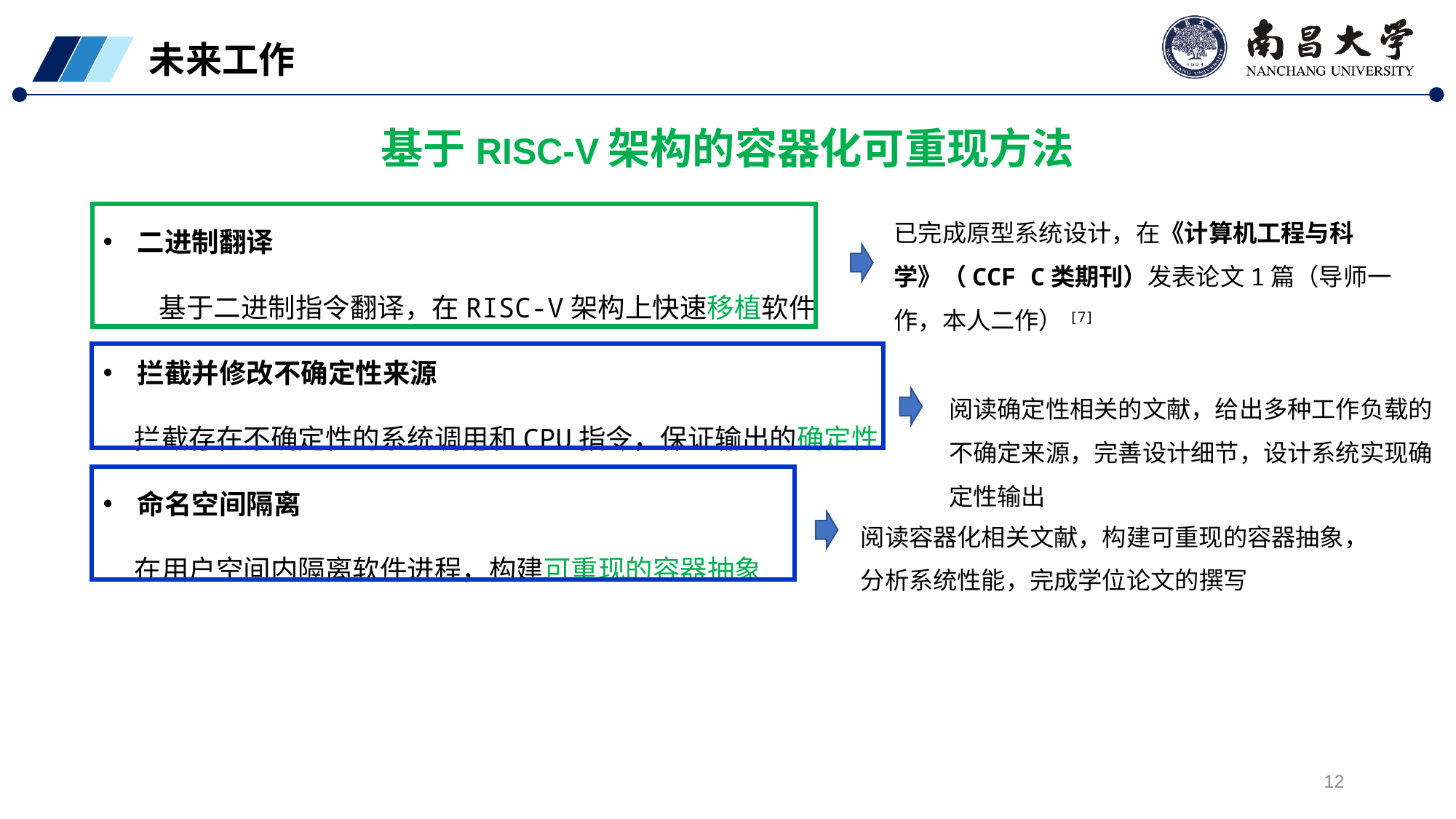

未来工作
基于RISC-V架构的容器化可重现方法
二进制翻译
        基于二进制指令翻译，在RISC-V架构上快速移植软件
拦截并修改不确定性来源
    拦截存在不确定性的系统调用和CPU指令，保证输出的确定性
命名空间隔离
    在用户空间内隔离软件进程，构建可重现的容器抽象
已完成原型系统设计，在《计算机工程与科学》（CCF C类期刊）发表论文1篇（导师一作，本人二作）[7]

阅读确定性相关的文献，给出多种工作负载的不确定来源，完善设计细节，设计系统实现确定性输出

阅读容器化相关文献，构建可重现的容器抽象，分析系统性能，完成学位论文的撰写

12